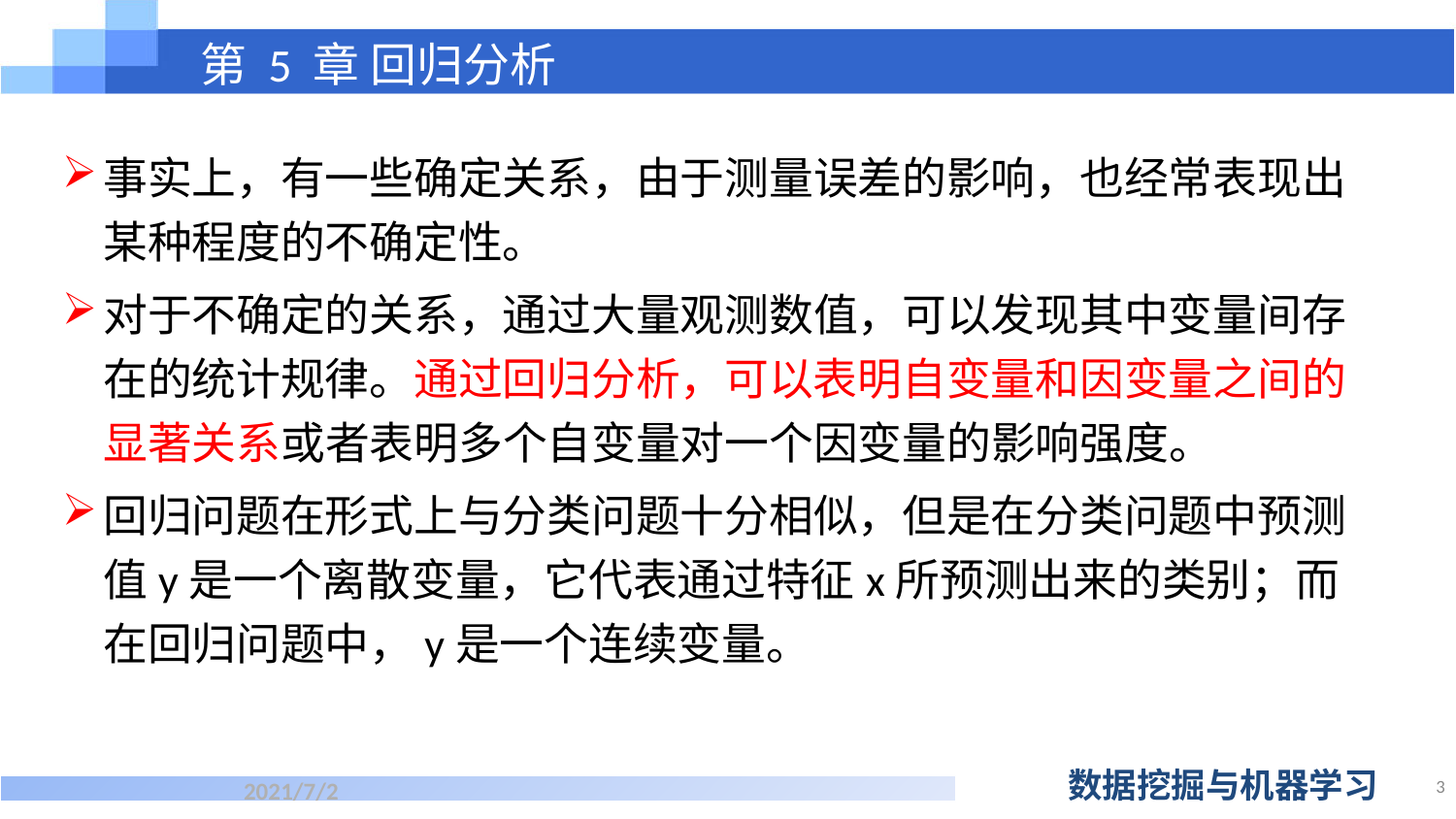

# 第 5 章 回归分析
事实上，有一些确定关系，由于测量误差的影响，也经常表现出某种程度的不确定性。
对于不确定的关系，通过大量观测数值，可以发现其中变量间存在的统计规律。通过回归分析，可以表明自变量和因变量之间的显著关系或者表明多个自变量对一个因变量的影响强度。
回归问题在形式上与分类问题十分相似，但是在分类问题中预测值y是一个离散变量，它代表通过特征x所预测出来的类别；而在回归问题中，y是一个连续变量。
3
2021/7/2